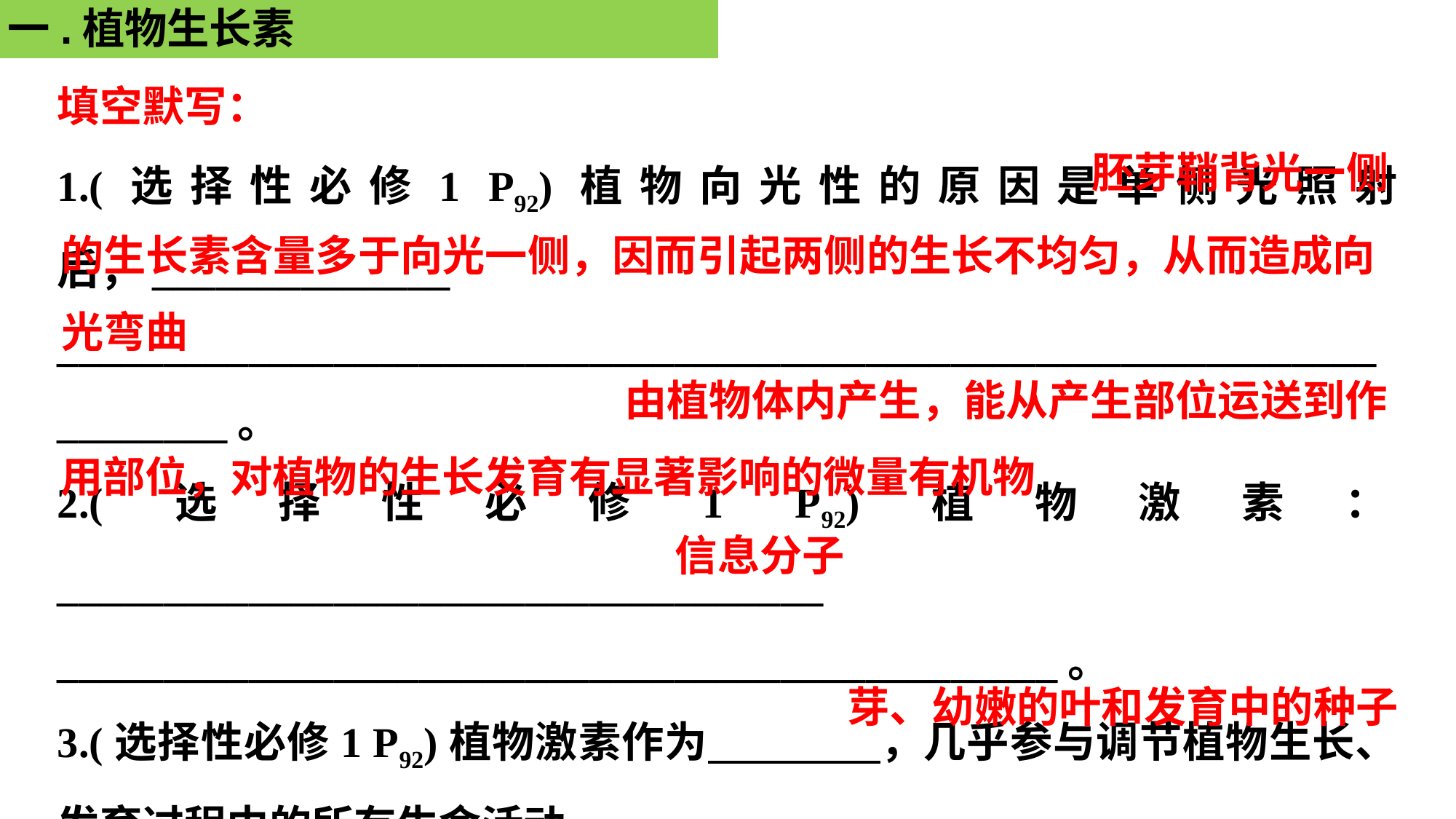

一.植物生长素
填空默写：
1.(选择性必修1 P92)植物向光性的原因是单侧光照射后，______________
______________________________________________________________________。
2.(选择性必修1 P92)植物激素：____________________________________
_______________________________________________。
3.(选择性必修1 P92)植物激素作为　　　　，几乎参与调节植物生长、发育过程中的所有生命活动。
4.(选择性必修1 P93)生长素主要合成部位是　　　　　　　　　　　　　。
胚芽鞘背光一侧
的生长素含量多于向光一侧，因而引起两侧的生长不均匀，从而造成向光弯曲
由植物体内产生，能从产生部位运送到作
用部位，对植物的生长发育有显著影响的微量有机物
信息分子
芽、幼嫩的叶和发育中的种子